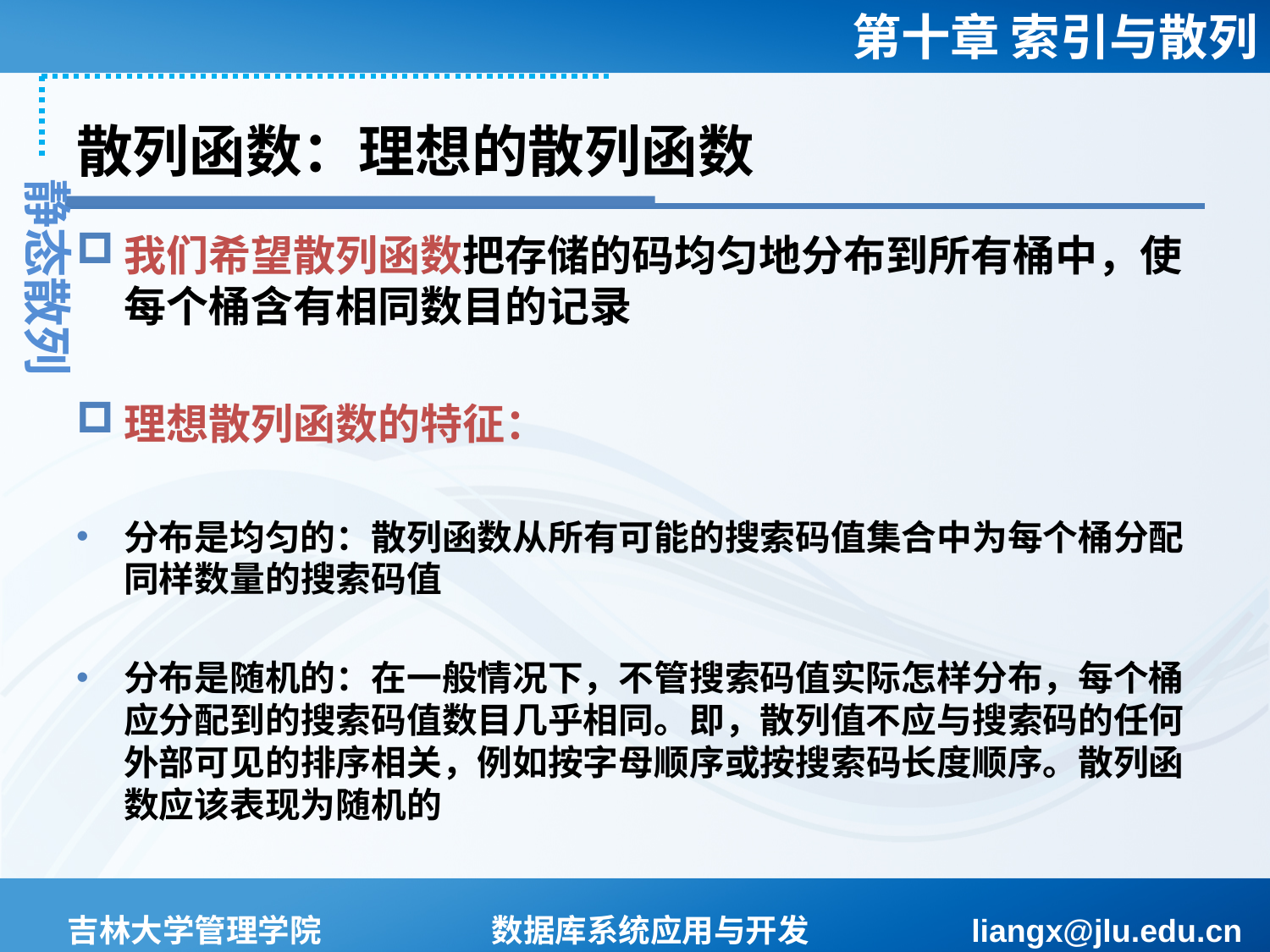

# 散列函数：理想的散列函数
静态散列

我们希望散列函数把存储的码均匀地分布到所有桶中，使每个桶含有相同数目的记录

理想散列函数的特征：

分布是均匀的：散列函数从所有可能的搜索码值集合中为每个桶分配同样数量的搜索码值

分布是随机的：在一般情况下，不管搜索码值实际怎样分布，每个桶应分配到的搜索码值数目几乎相同。即，散列值不应与搜索码的任何外部可见的排序相关，例如按字母顺序或按搜索码长度顺序。散列函数应该表现为随机的